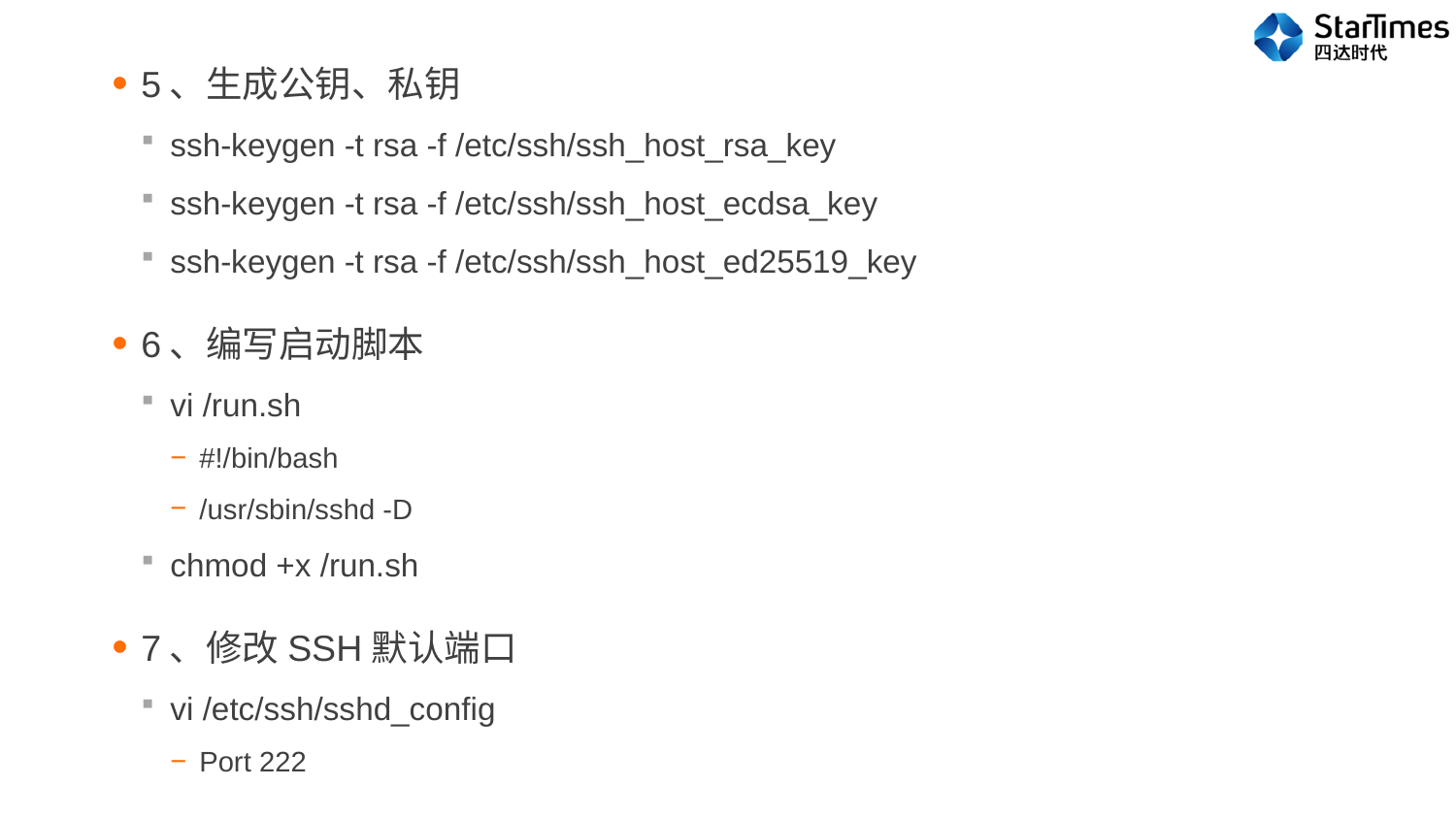

5、生成公钥、私钥
ssh-keygen -t rsa -f /etc/ssh/ssh_host_rsa_key
ssh-keygen -t rsa -f /etc/ssh/ssh_host_ecdsa_key
ssh-keygen -t rsa -f /etc/ssh/ssh_host_ed25519_key
6、编写启动脚本
vi /run.sh
#!/bin/bash
/usr/sbin/sshd -D
chmod +x /run.sh
7、修改SSH默认端口
vi /etc/ssh/sshd_config
Port 222

24